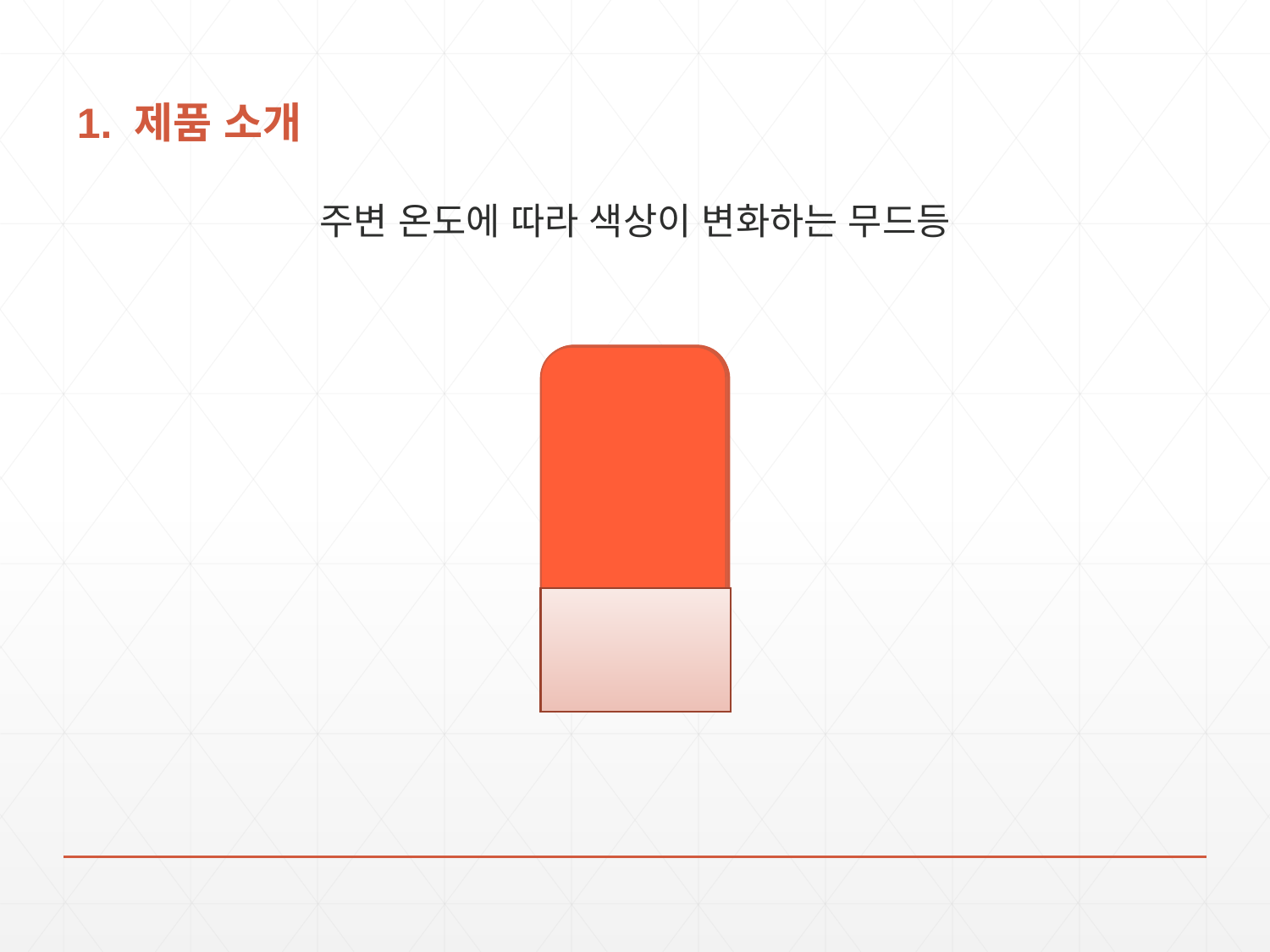

# 1. 제품 소개
주변 온도에 따라 색상이 변화하는 무드등